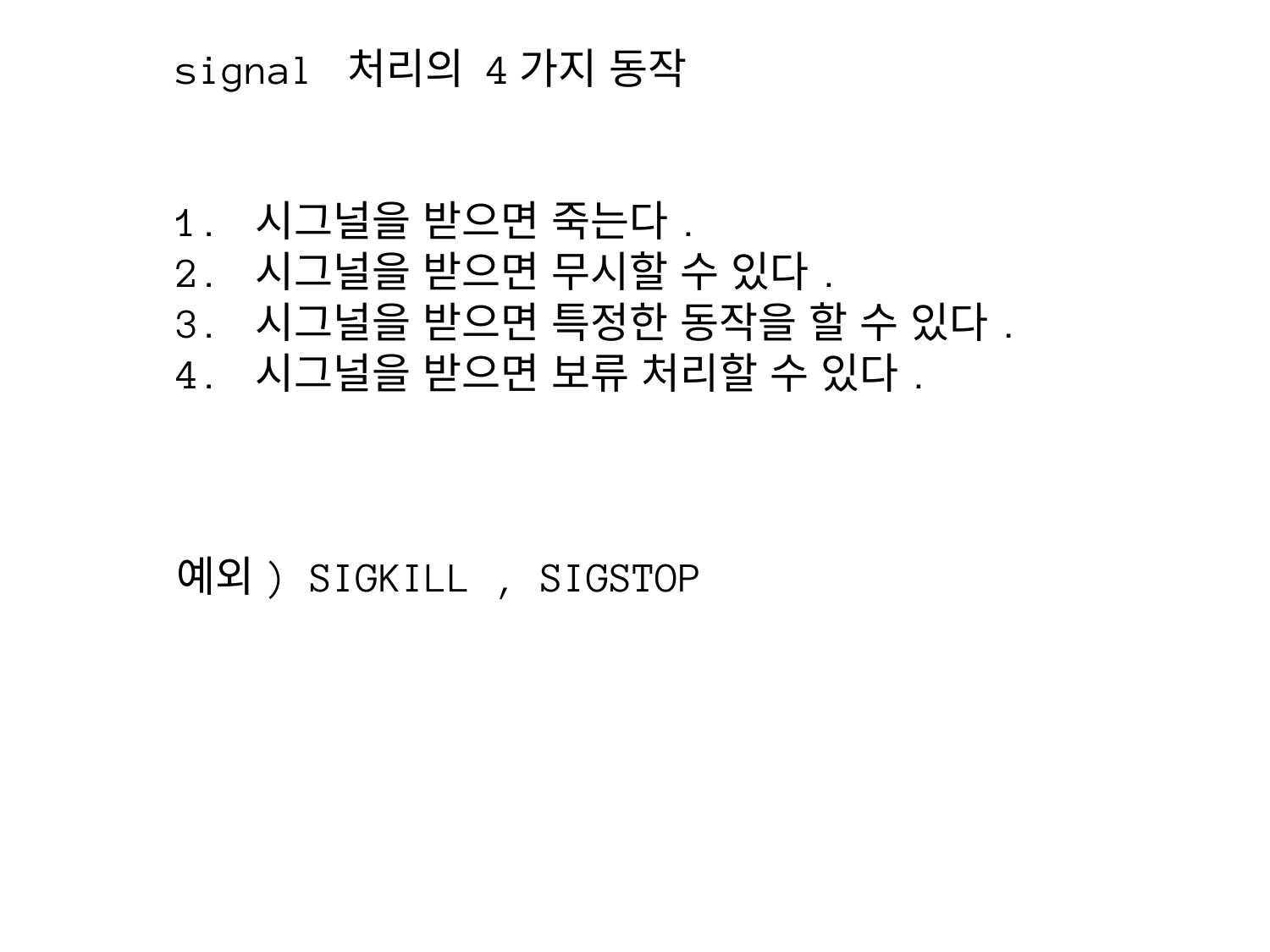

signal 처리의 4가지 동작

1. 시그널을 받으면 죽는다.
2. 시그널을 받으면 무시할 수 있다.
3. 시그널을 받으면 특정한 동작을 할 수 있다.
4. 시그널을 받으면 보류 처리할 수 있다.

예외) SIGKILL , SIGSTOP